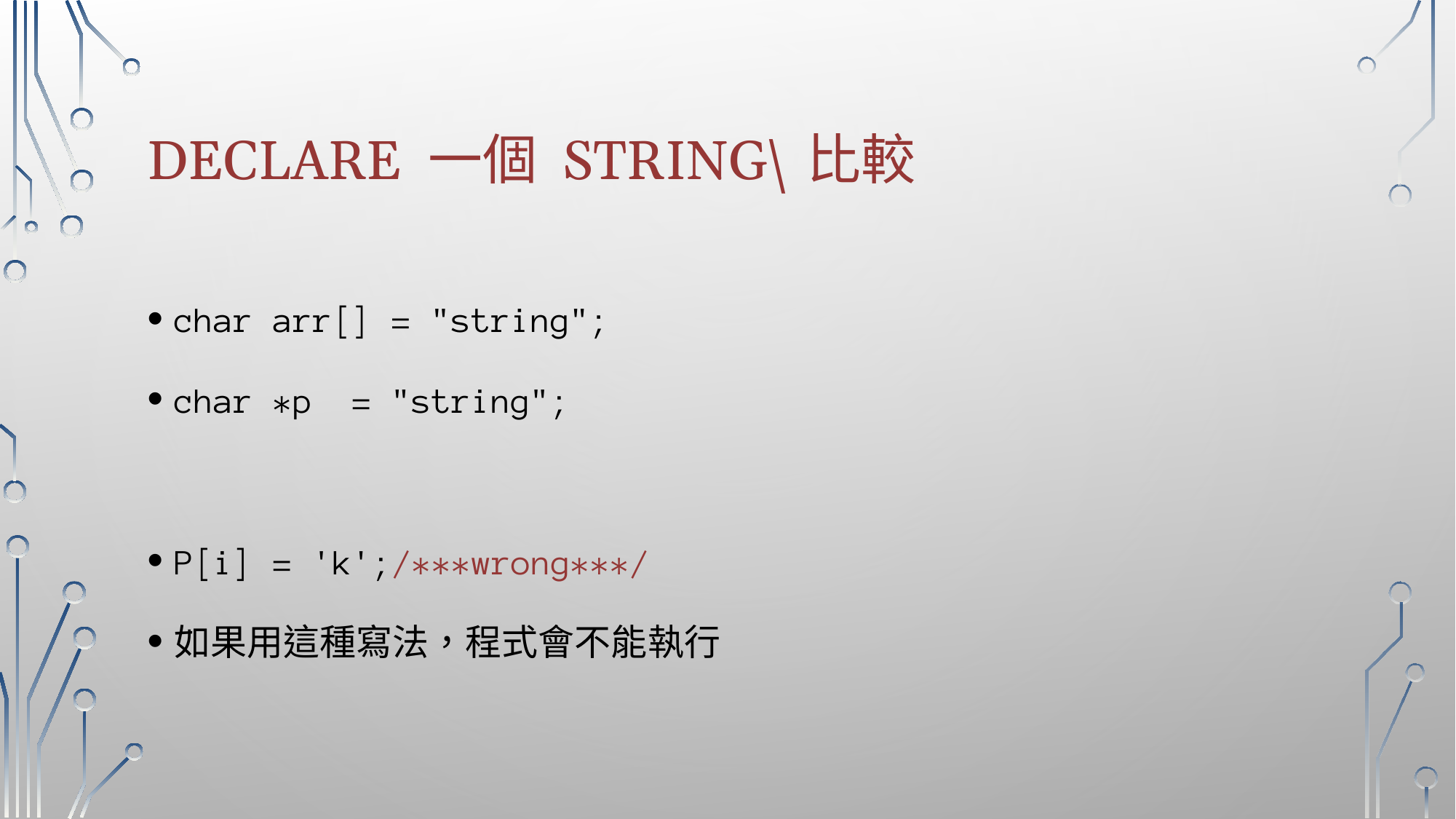

# Declare 一個 string\比較
char arr[] = "string";
char *p  = "string";

P[i] = 'k';	/***wrong***/
如果用這種寫法，程式會不能執行